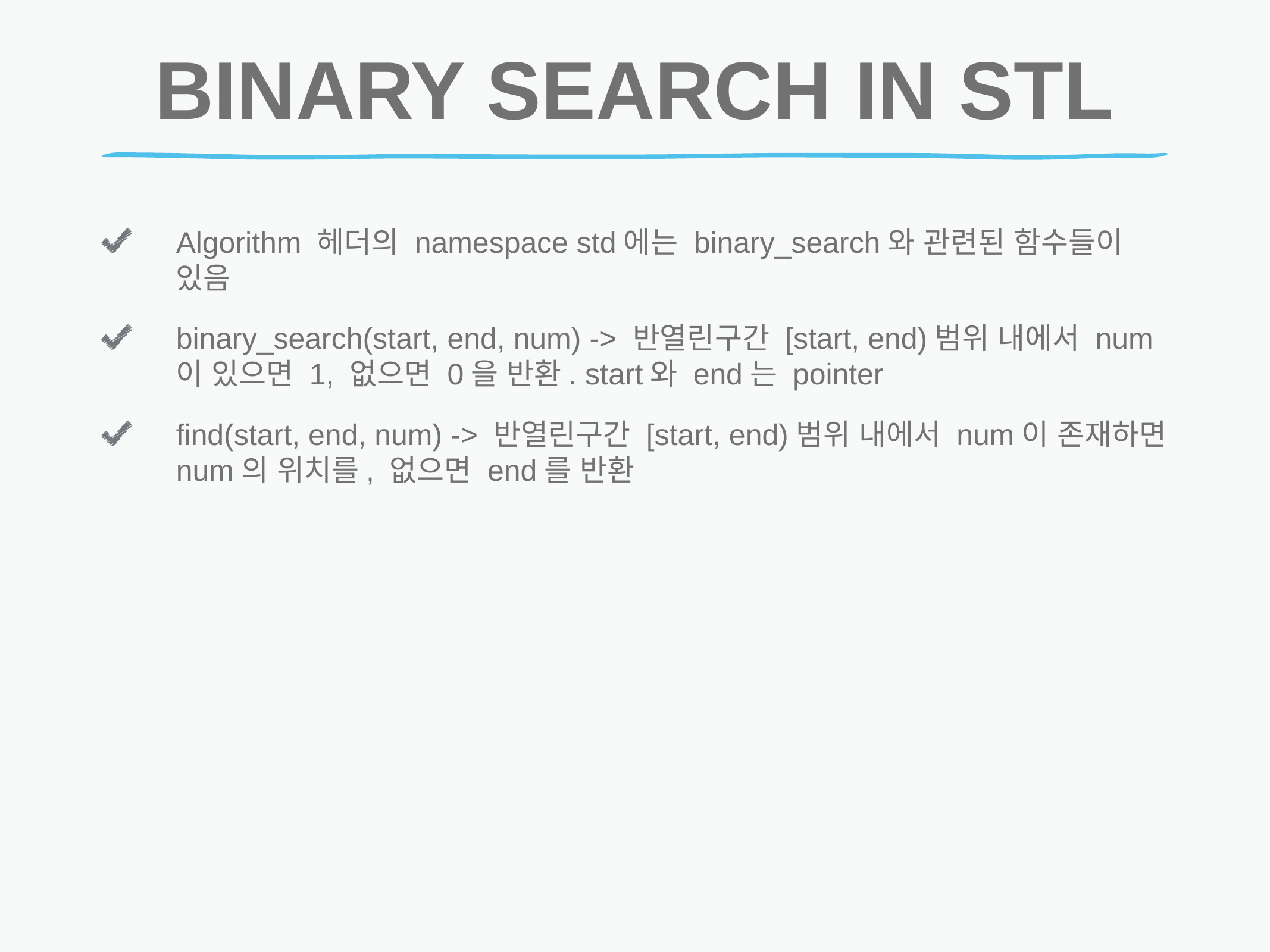

# binary search IN STL
Algorithm 헤더의 namespace std에는 binary_search와 관련된 함수들이 있음
binary_search(start, end, num) -> 반열린구간 [start, end)범위 내에서 num이 있으면 1, 없으면 0을 반환. start와 end는 pointer
find(start, end, num) -> 반열린구간 [start, end)범위 내에서 num이 존재하면 num의 위치를, 없으면 end를 반환